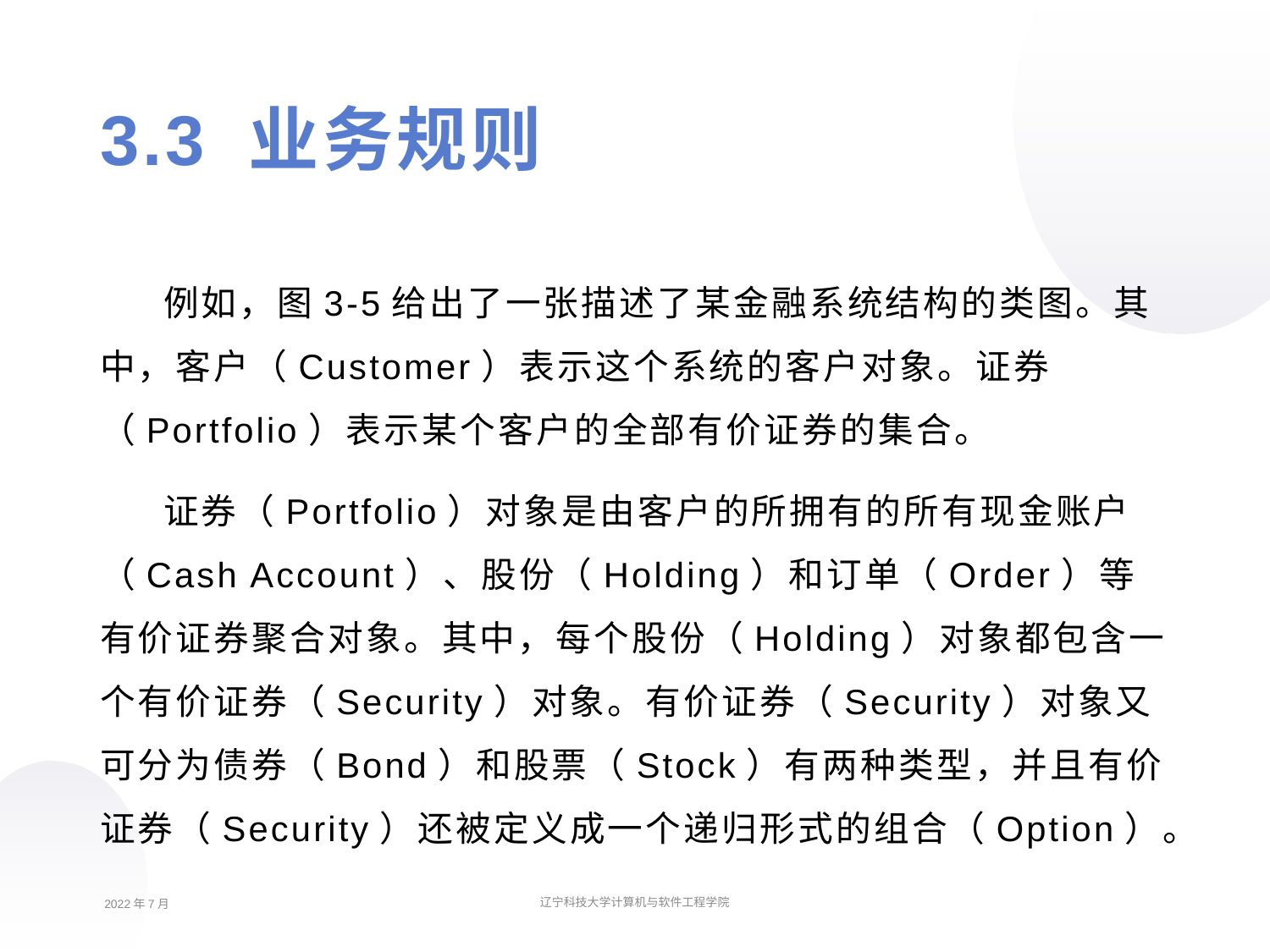

3.3 业务规则
例如，图3-5给出了一张描述了某金融系统结构的类图。其中，客户（Customer）表示这个系统的客户对象。证券（Portfolio）表示某个客户的全部有价证券的集合。
证券（Portfolio）对象是由客户的所拥有的所有现金账户（Cash Account）、股份（Holding）和订单（Order）等有价证券聚合对象。其中，每个股份（Holding）对象都包含一个有价证券（Security）对象。有价证券（Security）对象又可分为债券（Bond）和股票（Stock）有两种类型，并且有价证券（Security）还被定义成一个递归形式的组合（Option）。

2022年7月
辽宁科技大学计算机与软件工程学院
79